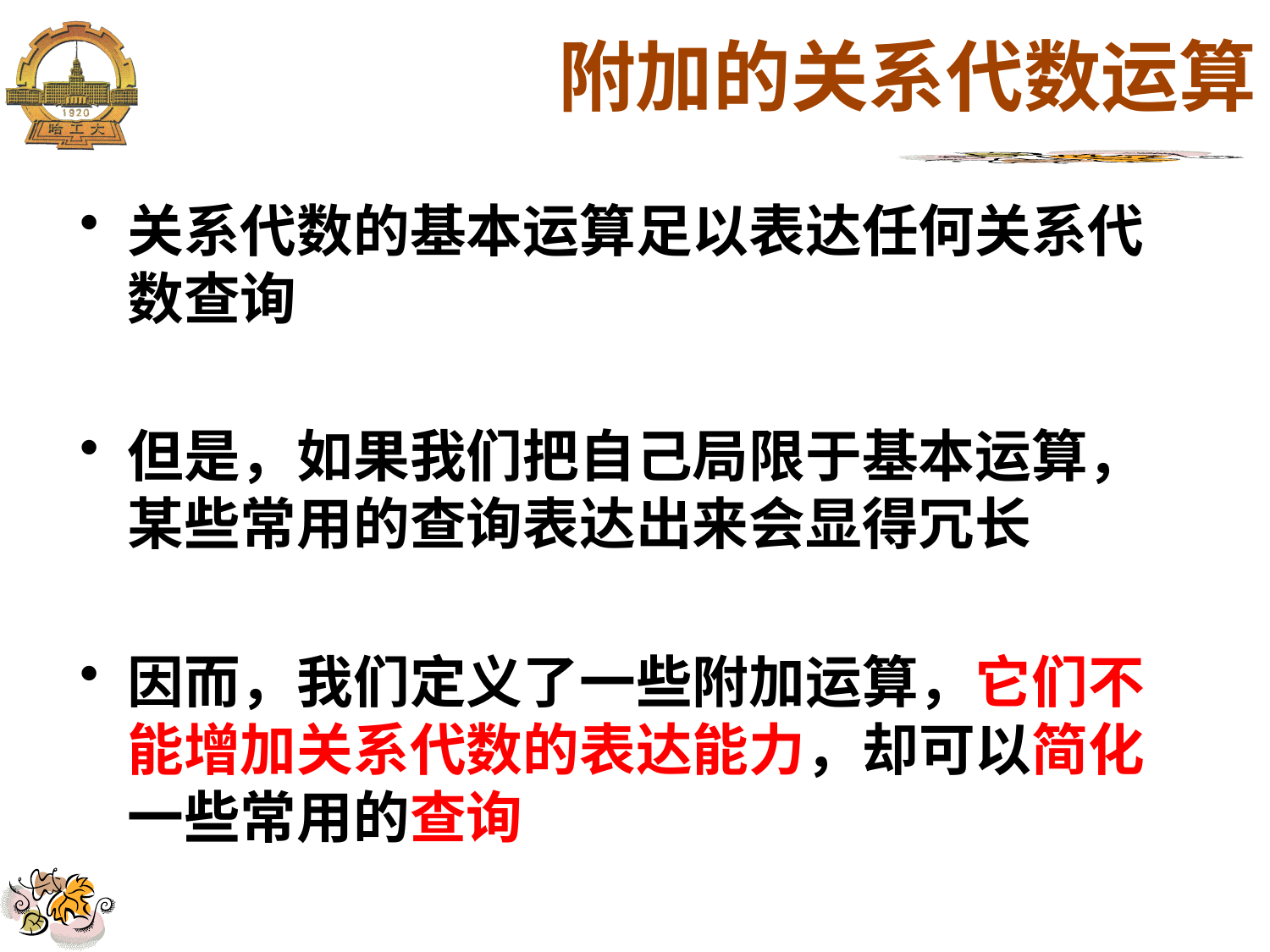

# 附加的关系代数运算
关系代数的基本运算足以表达任何关系代数查询

但是，如果我们把自己局限于基本运算，某些常用的查询表达出来会显得冗长

因而，我们定义了一些附加运算，它们不能增加关系代数的表达能力，却可以简化一些常用的查询